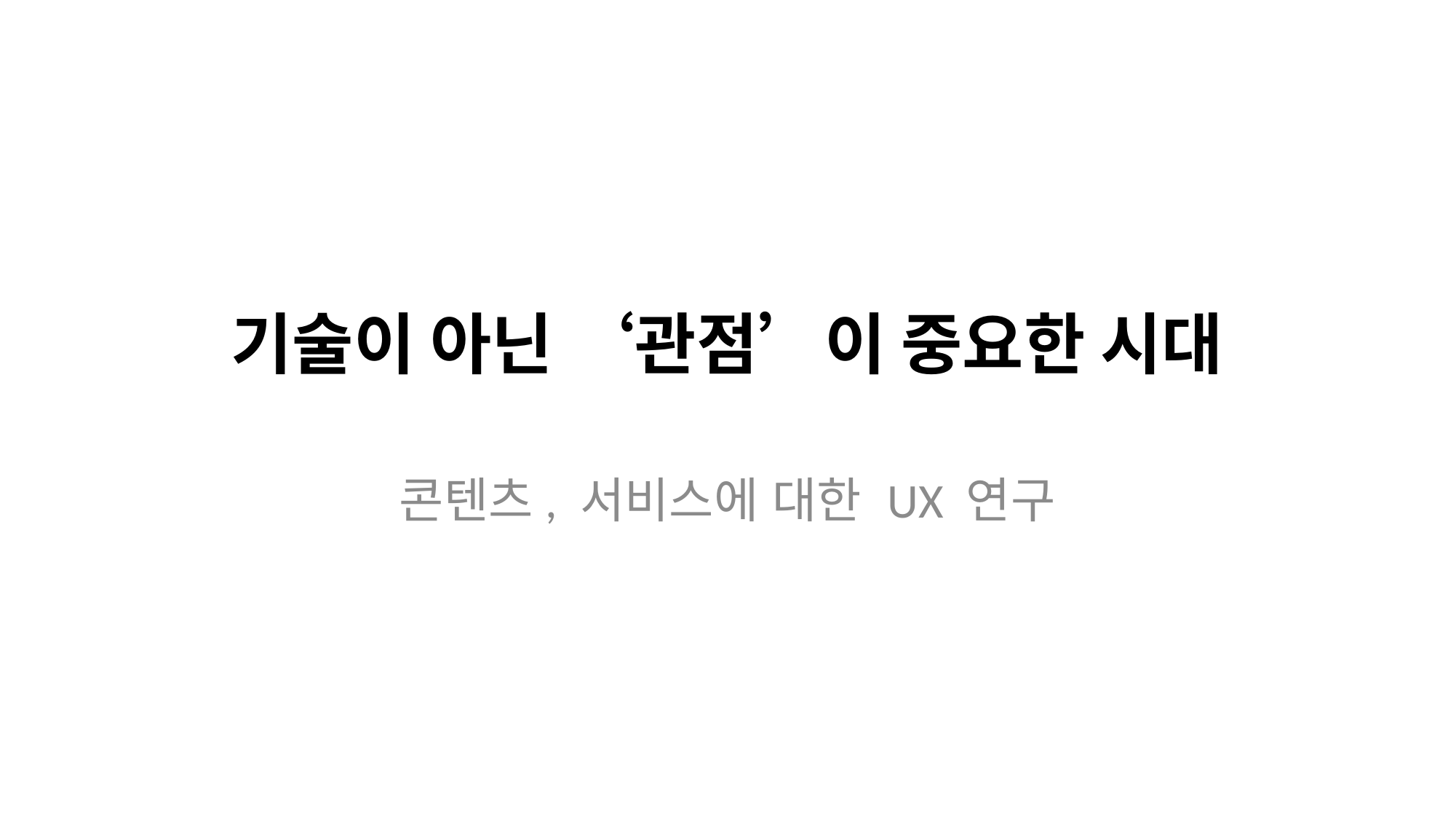

# 기술이 아닌 ‘관점’이 중요한 시대
콘텐츠, 서비스에 대한 UX 연구